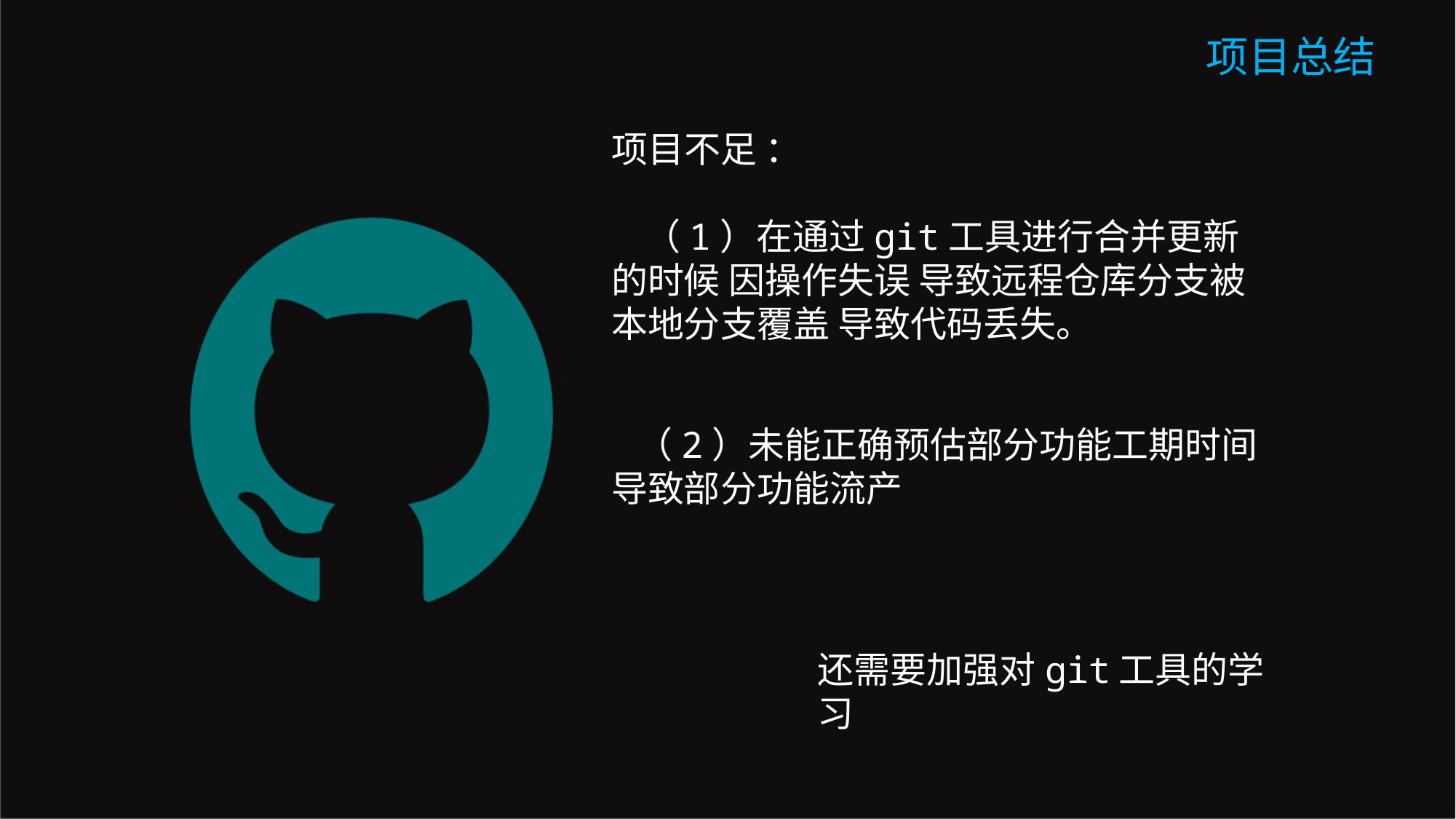

项目总结
项目不足 ：

   （1）在通过git工具进行合并更新的时候 因操作失误 导致远程仓库分支被本地分支覆盖 导致代码丢失。
  （2）未能正确预估部分功能工期时间 导致部分功能流产
还需要加强对git工具的学习